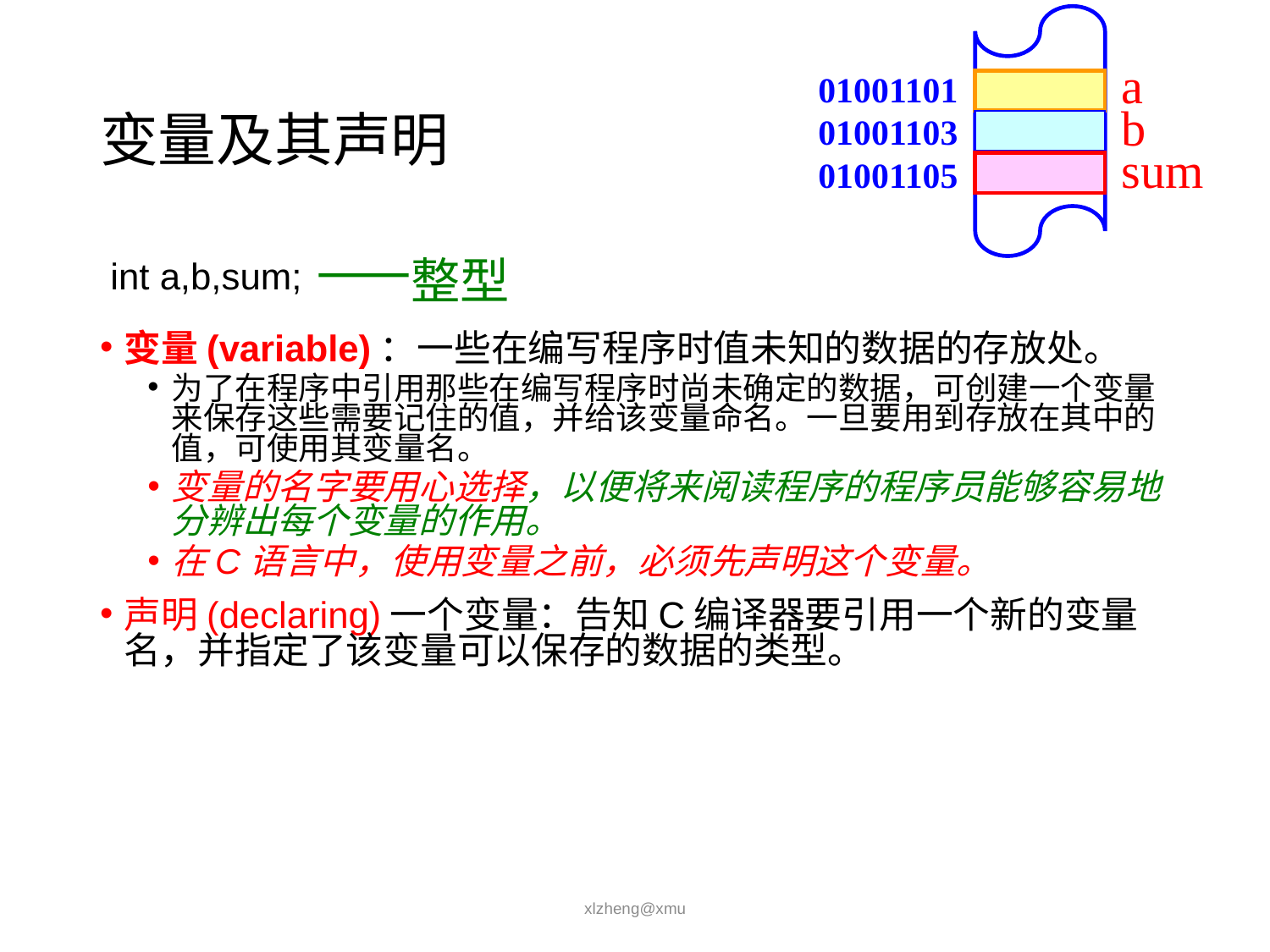

a
01001101

# 变量及其声明
b
01001103

sum
01001105

整型

 int a,b,sum;
变量(variable)：一些在编写程序时值未知的数据的存放处。
为了在程序中引用那些在编写程序时尚未确定的数据，可创建一个变量来保存这些需要记住的值，并给该变量命名。一旦要用到存放在其中的值，可使用其变量名。
变量的名字要用心选择，以便将来阅读程序的程序员能够容易地分辨出每个变量的作用。
在C语言中，使用变量之前，必须先声明这个变量。
声明(declaring)一个变量：告知C编译器要引用一个新的变量名，并指定了该变量可以保存的数据的类型。
xlzheng@xmu
16